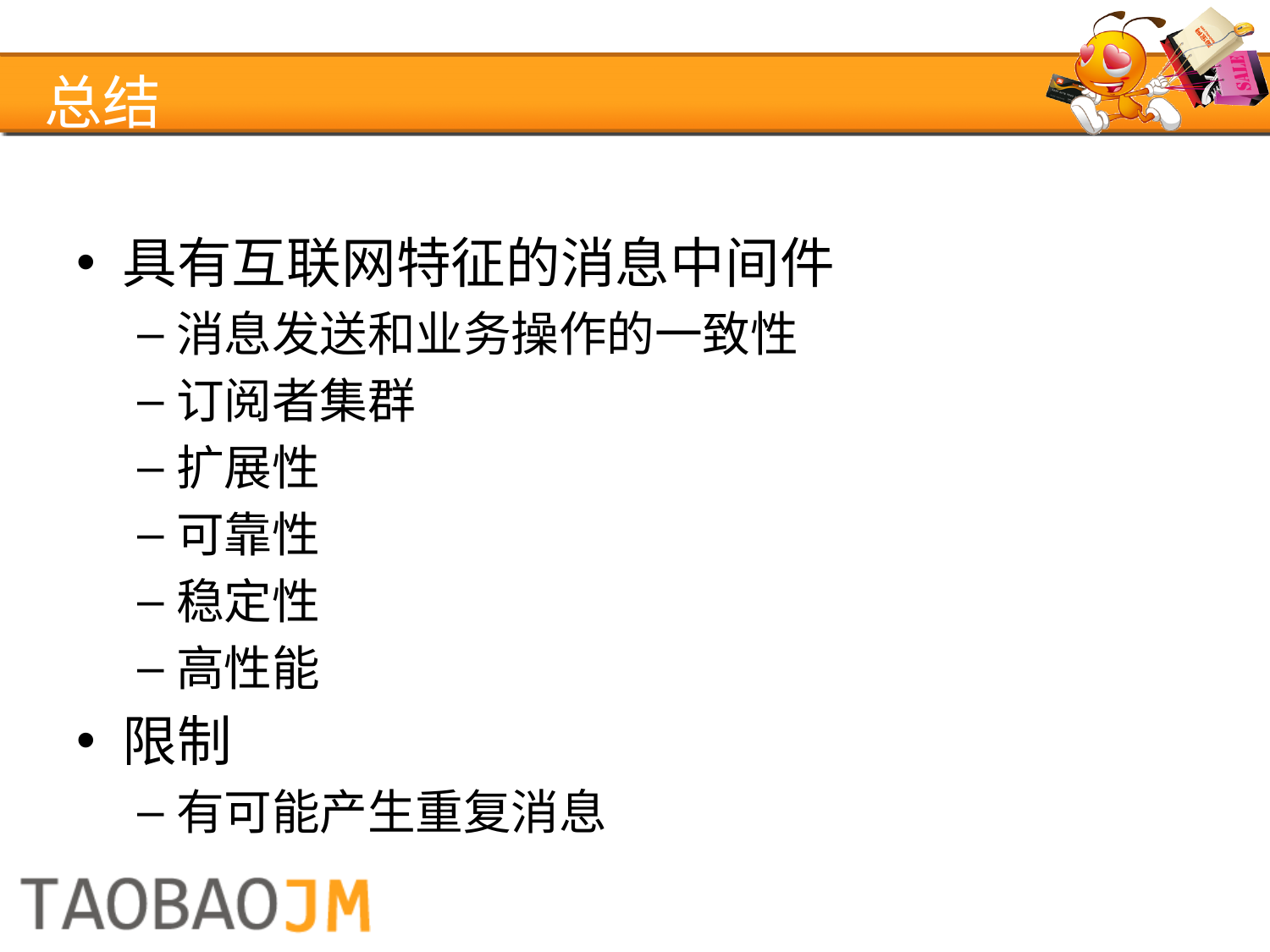

# 总结
具有互联网特征的消息中间件
消息发送和业务操作的一致性
订阅者集群
扩展性
可靠性
稳定性
高性能
限制
有可能产生重复消息